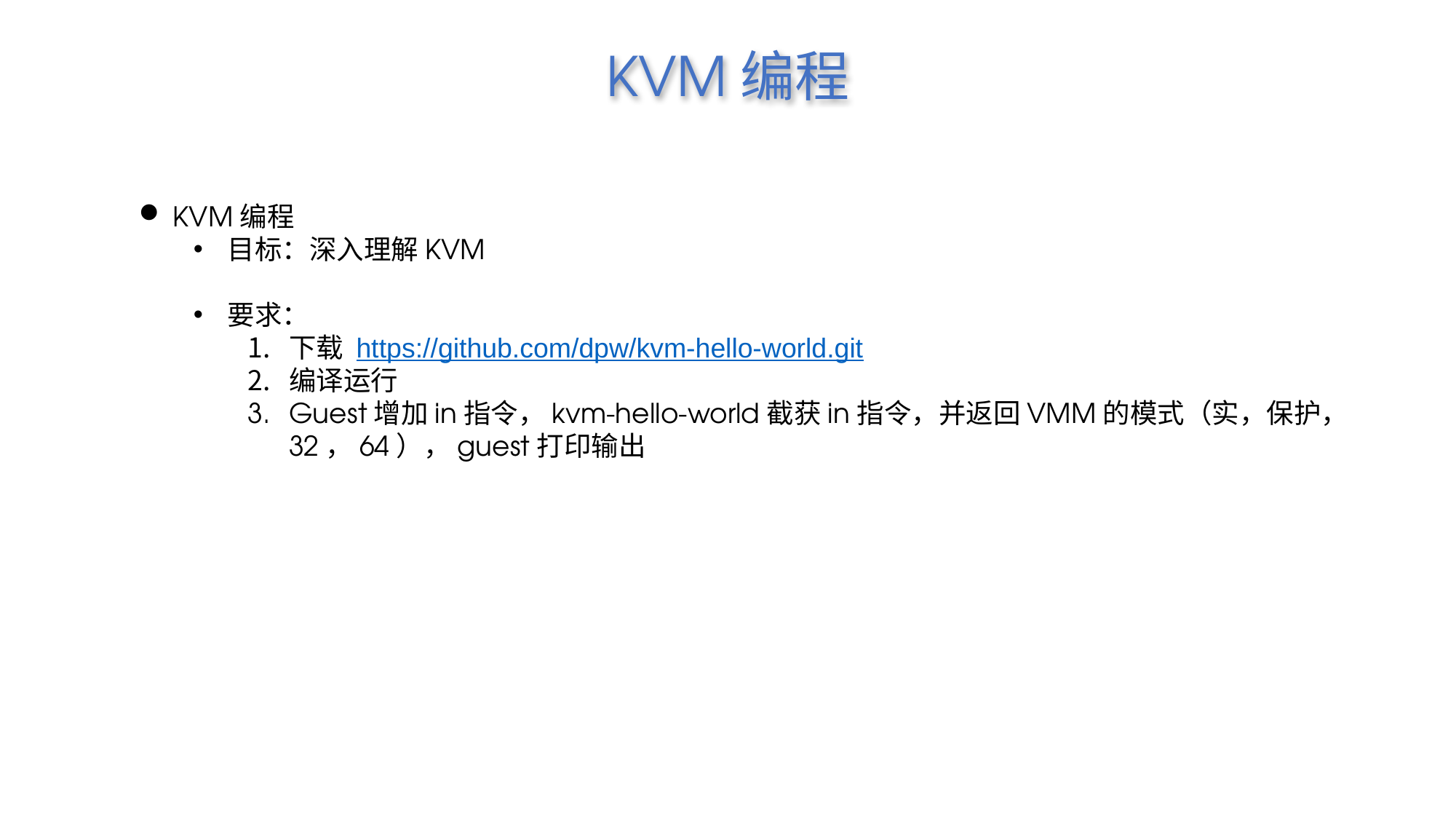

KVM编程

KVM编程
目标：深入理解KVM

要求：
下载 https://github.com/dpw/kvm-hello-world.git
编译运行
Guest增加in指令，kvm-hello-world截获in指令，并返回VMM的模式（实，保护，32，64），guest打印输出